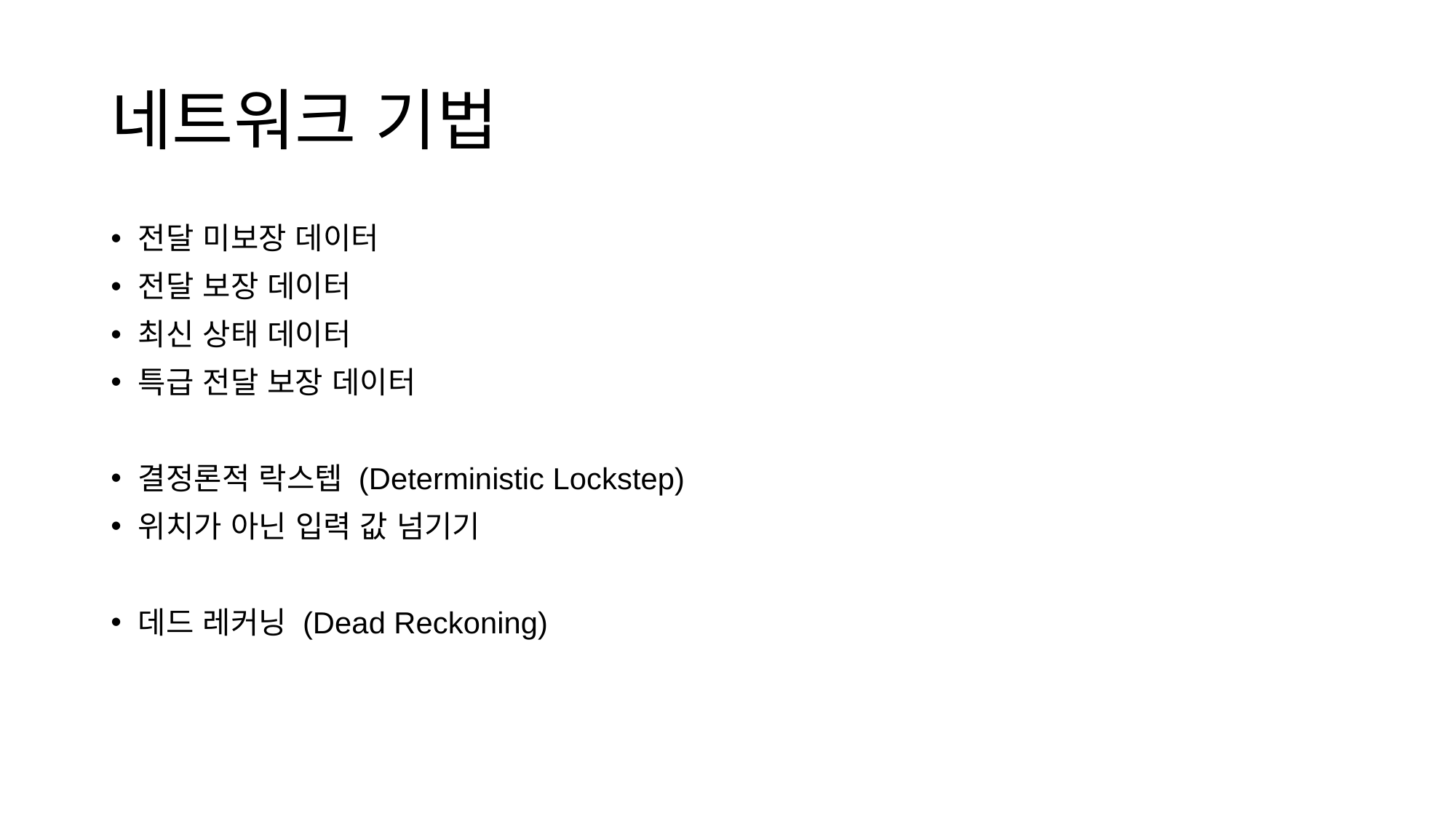

# 네트워크 기법
전달 미보장 데이터
전달 보장 데이터
최신 상태 데이터
특급 전달 보장 데이터

결정론적 락스텝 (Deterministic Lockstep)
위치가 아닌 입력 값 넘기기

데드 레커닝 (Dead Reckoning)